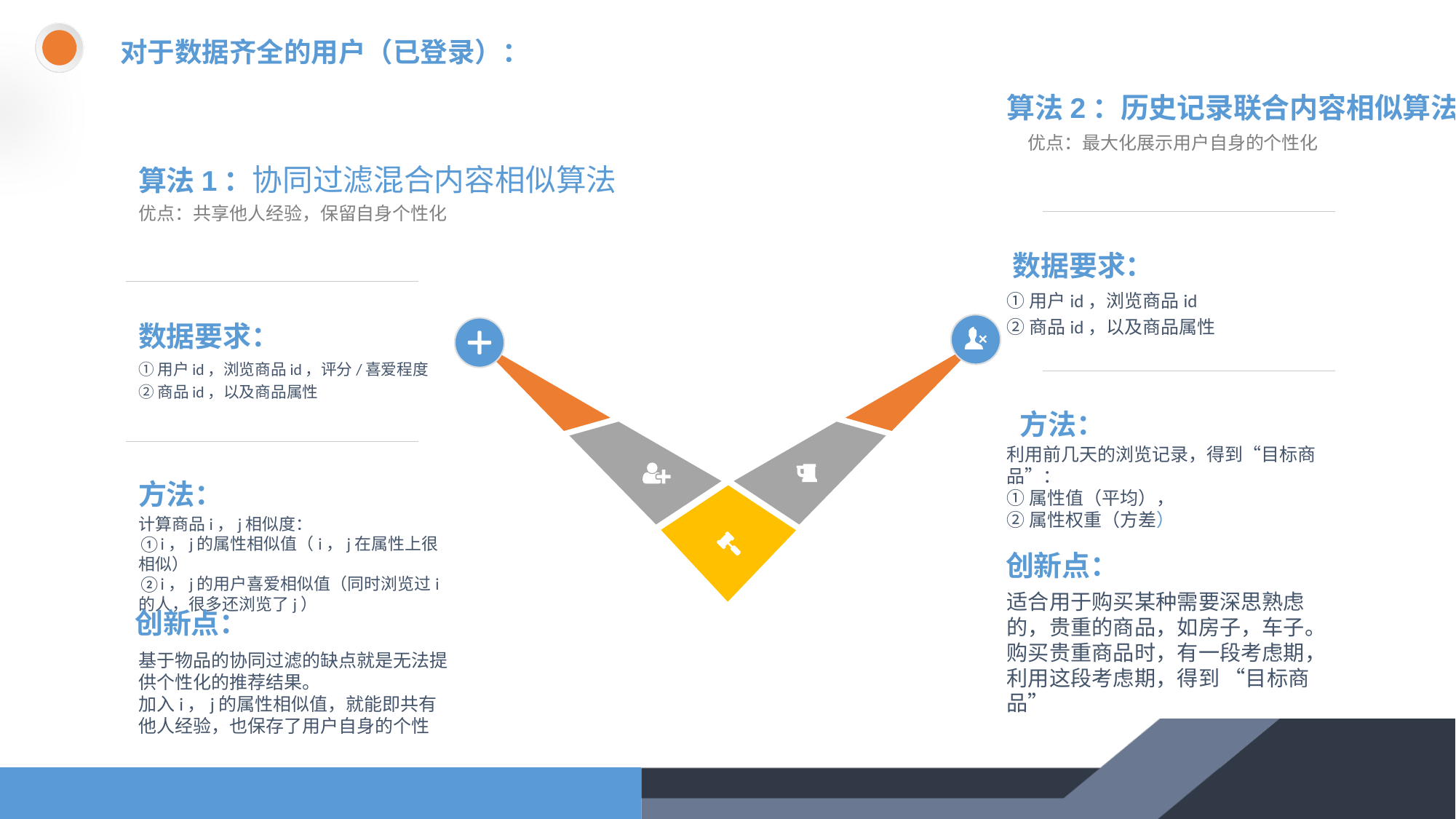

对于数据齐全的用户（已登录）：
算法2：历史记录联合内容相似算法
优点：最大化展示用户自身的个性化
数据要求：
①用户id，浏览商品id
②商品id，以及商品属性
 方法：
利用前几天的浏览记录，得到“目标商品”：
①属性值（平均），
②属性权重（方差）
创新点：
适合用于购买某种需要深思熟虑的，贵重的商品，如房子，车子。
购买贵重商品时，有一段考虑期，利用这段考虑期，得到 “目标商品”
算法1：协同过滤混合内容相似算法
优点：共享他人经验，保留自身个性化
数据要求：
①用户id，浏览商品id，评分/喜爱程度
②商品id，以及商品属性
方法：
计算商品i，j相似度：
①i，j的属性相似值（i，j在属性上很相似）
②i，j的用户喜爱相似值（同时浏览过i的人，很多还浏览了j）
创新点：
基于物品的协同过滤的缺点就是无法提供个性化的推荐结果。
加入i，j的属性相似值，就能即共有他人经验，也保存了用户自身的个性